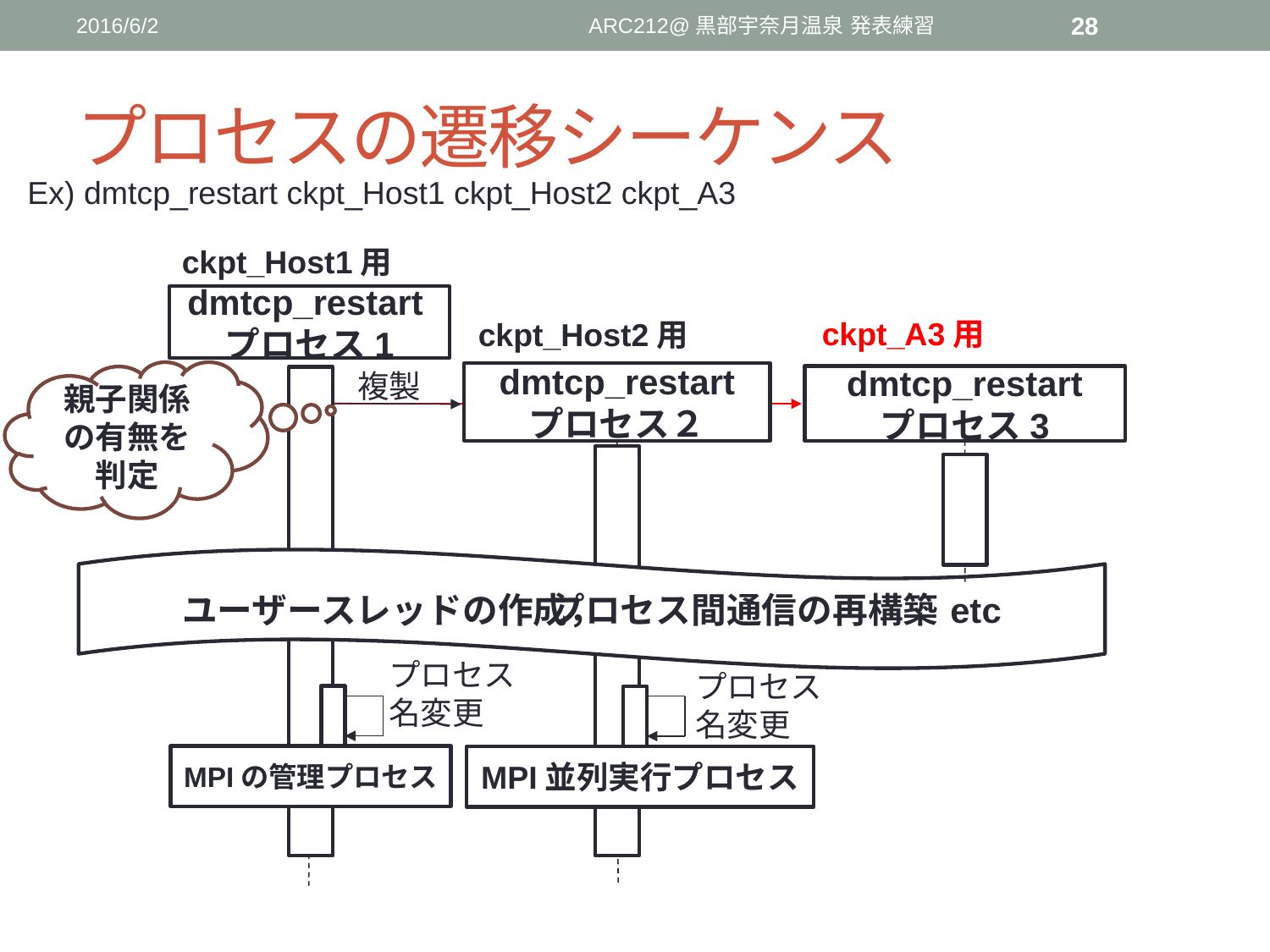

2016/6/2
ARC212@黒部宇奈月温泉 発表練習
28
# プロセスの遷移シーケンス
Ex) dmtcp_restart ckpt_Host1 ckpt_Host2 ckpt_A3

ckpt_Host1用
dmtcp_restartプロセス1
ckpt_A3用
ckpt_Host2用
複製
親子関係の有無を判定
dmtcp_restart
プロセス２
dmtcp_restart
プロセス3

ユーザースレッドの作成，                                          etc
プロセス間通信の再構築
プロセス名変更
プロセス名変更

MPIの管理プロセス
MPI並列実行プロセス